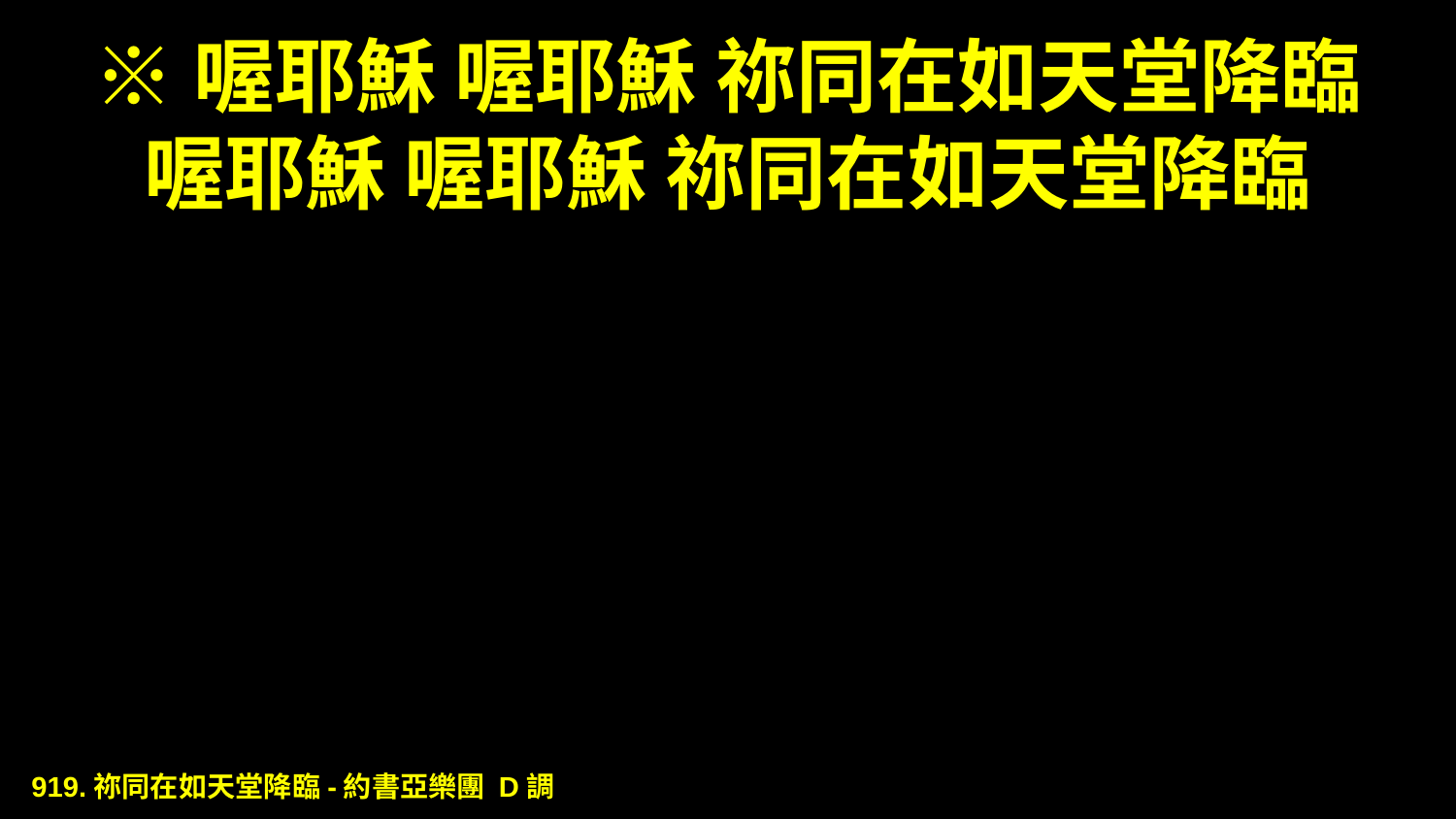

# ※喔耶穌 喔耶穌 祢同在如天堂降臨 喔耶穌 喔耶穌 祢同在如天堂降臨
919.祢同在如天堂降臨-約書亞樂團 D調